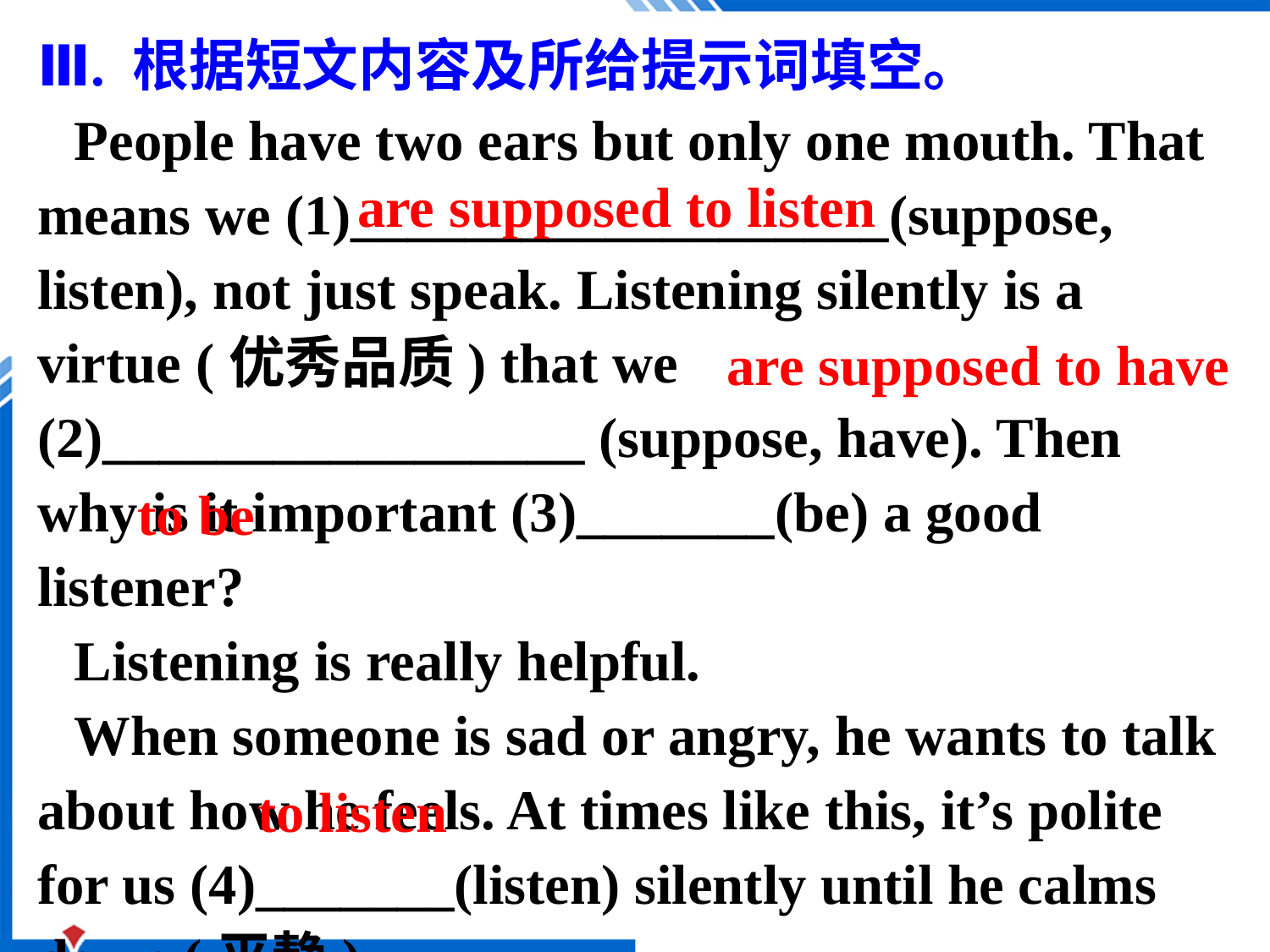

Ⅲ. 根据短文内容及所给提示词填空。
People have two ears but only one mouth. That means we (1)___________________(suppose, listen), not just speak. Listening silently is a virtue (优秀品质) that we (2)_________________ (suppose, have). Then why is it important (3)_______(be) a good listener?
Listening is really helpful.
When someone is sad or angry, he wants to talk about how he feels. At times like this, it’s polite for us (4)_______(listen) silently until he calms down (平静).
are supposed to listen
are supposed to have
to be
to listen